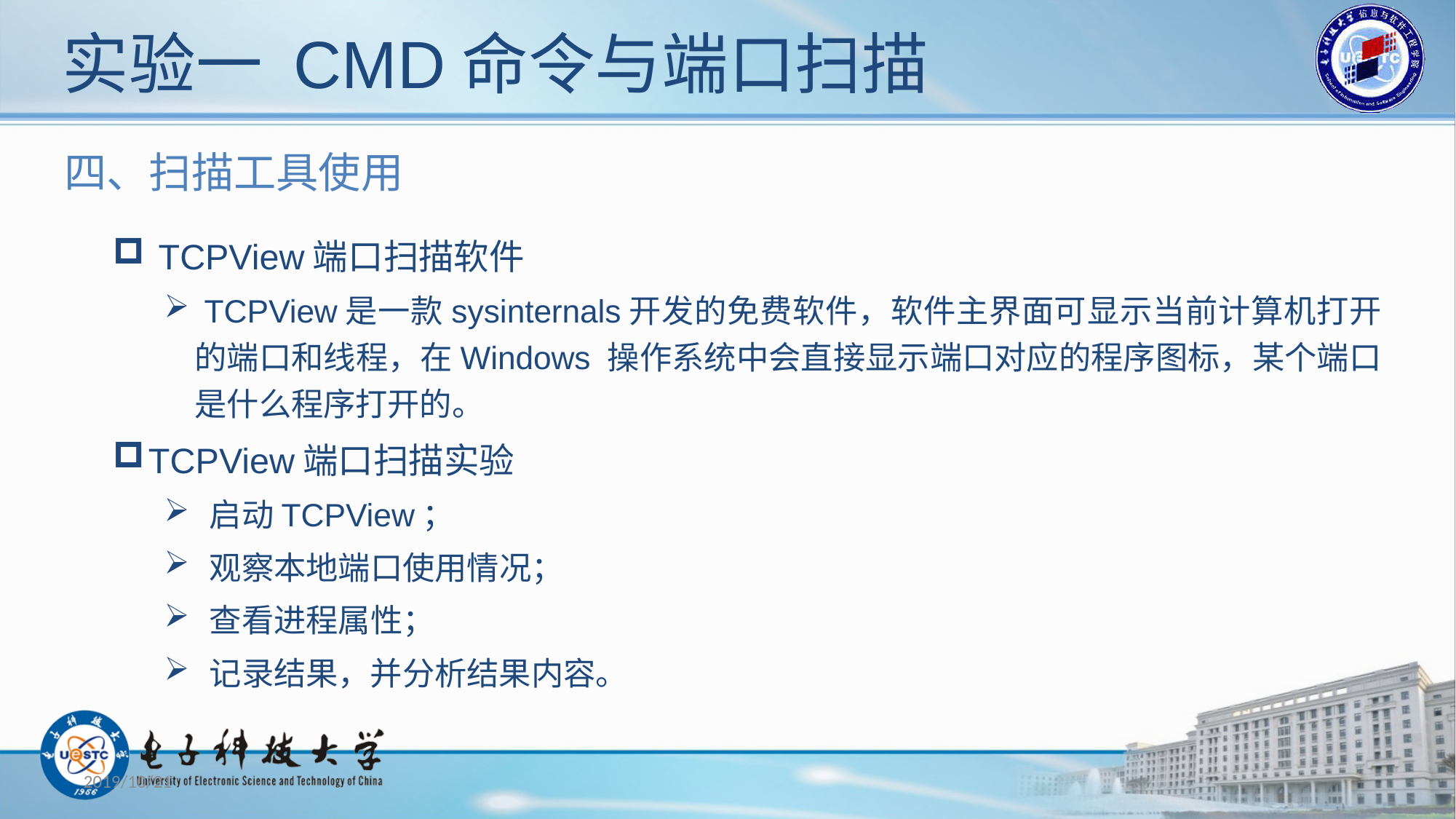

# 实验一 CMD命令与端口扫描
四、扫描工具使用
 TCPView端口扫描软件
 TCPView是一款sysinternals开发的免费软件，软件主界面可显示当前计算机打开的端口和线程，在Windows 操作系统中会直接显示端口对应的程序图标，某个端口是什么程序打开的。
TCPView端口扫描实验
 启动TCPView；
 观察本地端口使用情况；
 查看进程属性；
 记录结果，并分析结果内容。
2019/10/21